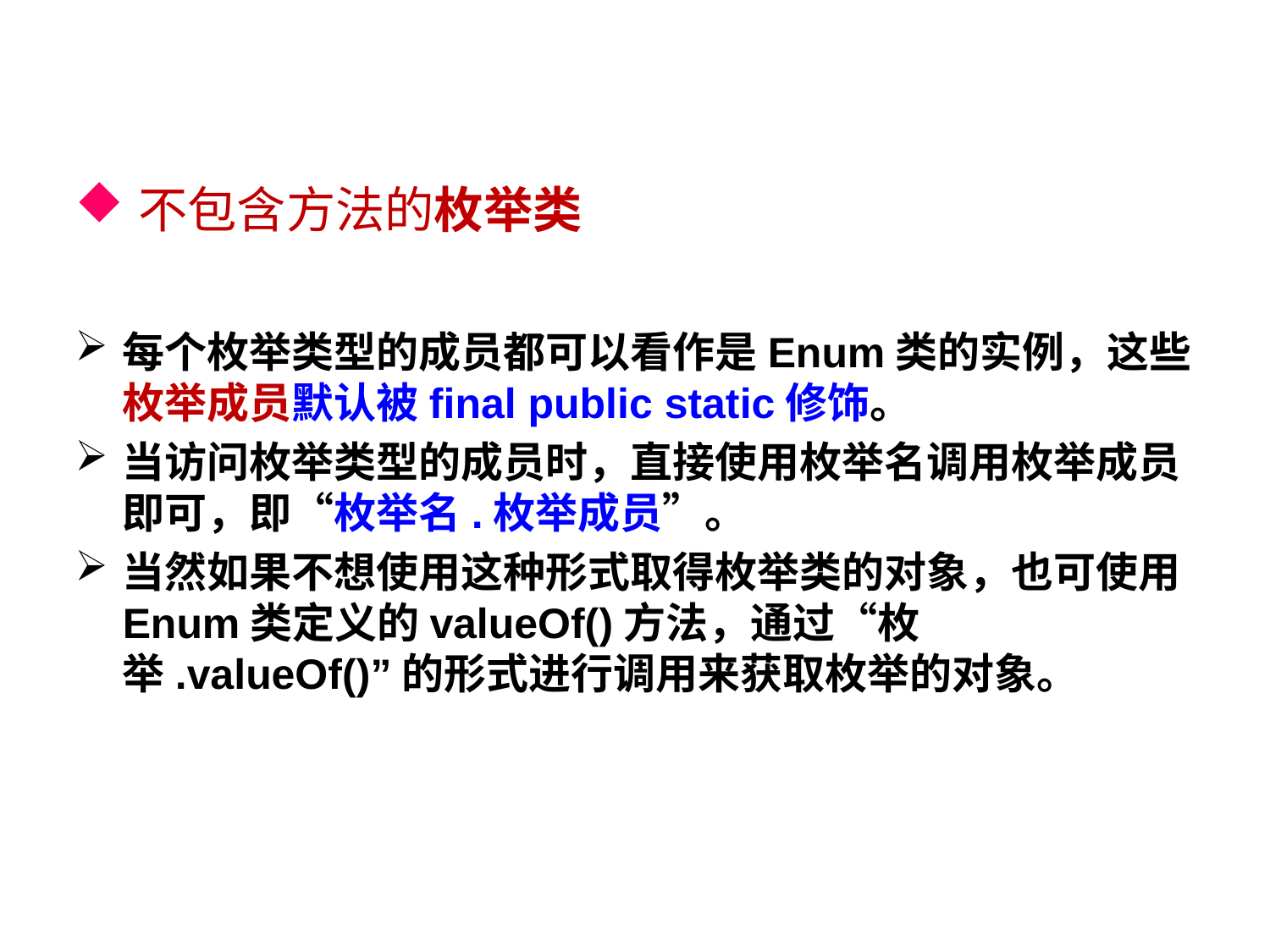

不包含方法的枚举类

每个枚举类型的成员都可以看作是Enum类的实例，这些枚举成员默认被final public static修饰。
当访问枚举类型的成员时，直接使用枚举名调用枚举成员即可，即“枚举名.枚举成员”。
当然如果不想使用这种形式取得枚举类的对象，也可使用Enum类定义的valueOf()方法，通过“枚举.valueOf()”的形式进行调用来获取枚举的对象。